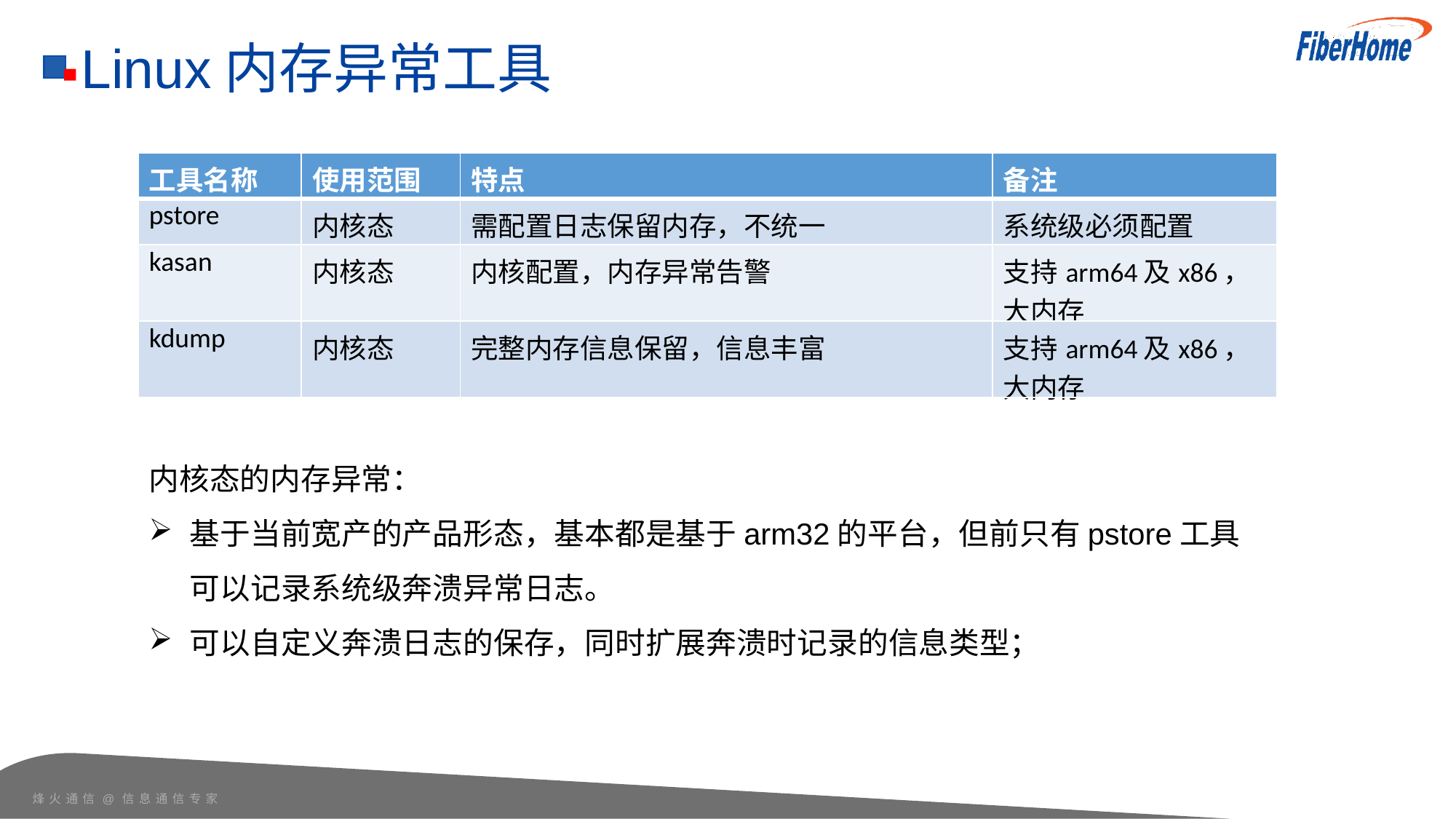

Linux内存异常工具
| 工具名称 | 使用范围 | 特点 | 备注 |
| --- | --- | --- | --- |
| pstore | 内核态 | 需配置日志保留内存，不统一 | 系统级必须配置 |
| kasan | 内核态 | 内核配置，内存异常告警 | 支持arm64及x86，大内存 |
| kdump | 内核态 | 完整内存信息保留，信息丰富 | 支持arm64及x86，大内存 |

内核态的内存异常：
基于当前宽产的产品形态，基本都是基于arm32的平台，但前只有pstore工具可以记录系统级奔溃异常日志。
可以自定义奔溃日志的保存，同时扩展奔溃时记录的信息类型；